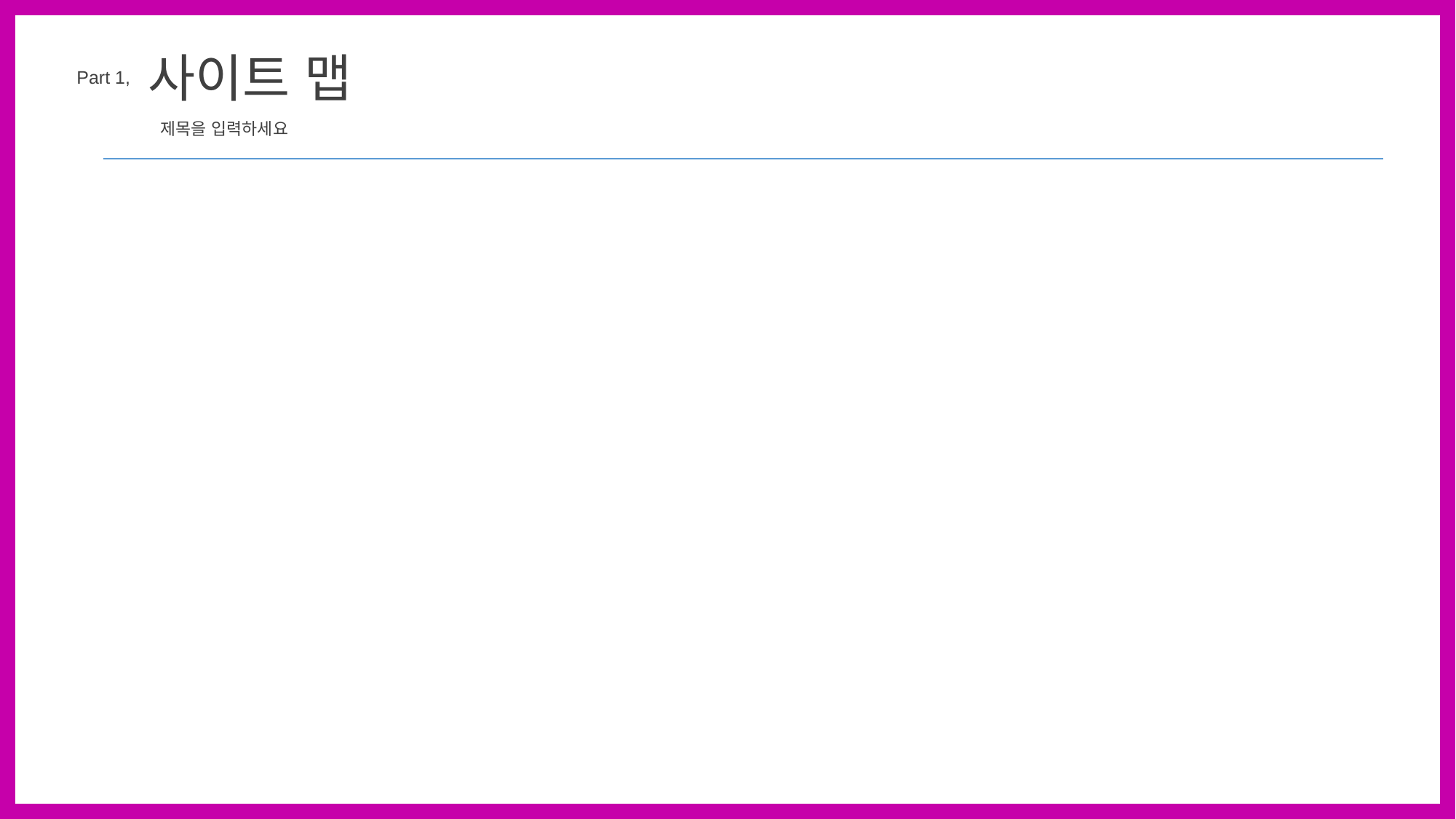

ㅇㄹㅁㄴㅇㄴㅁㄹ
사이트 맵

Part 1,
제목을 입력하세요